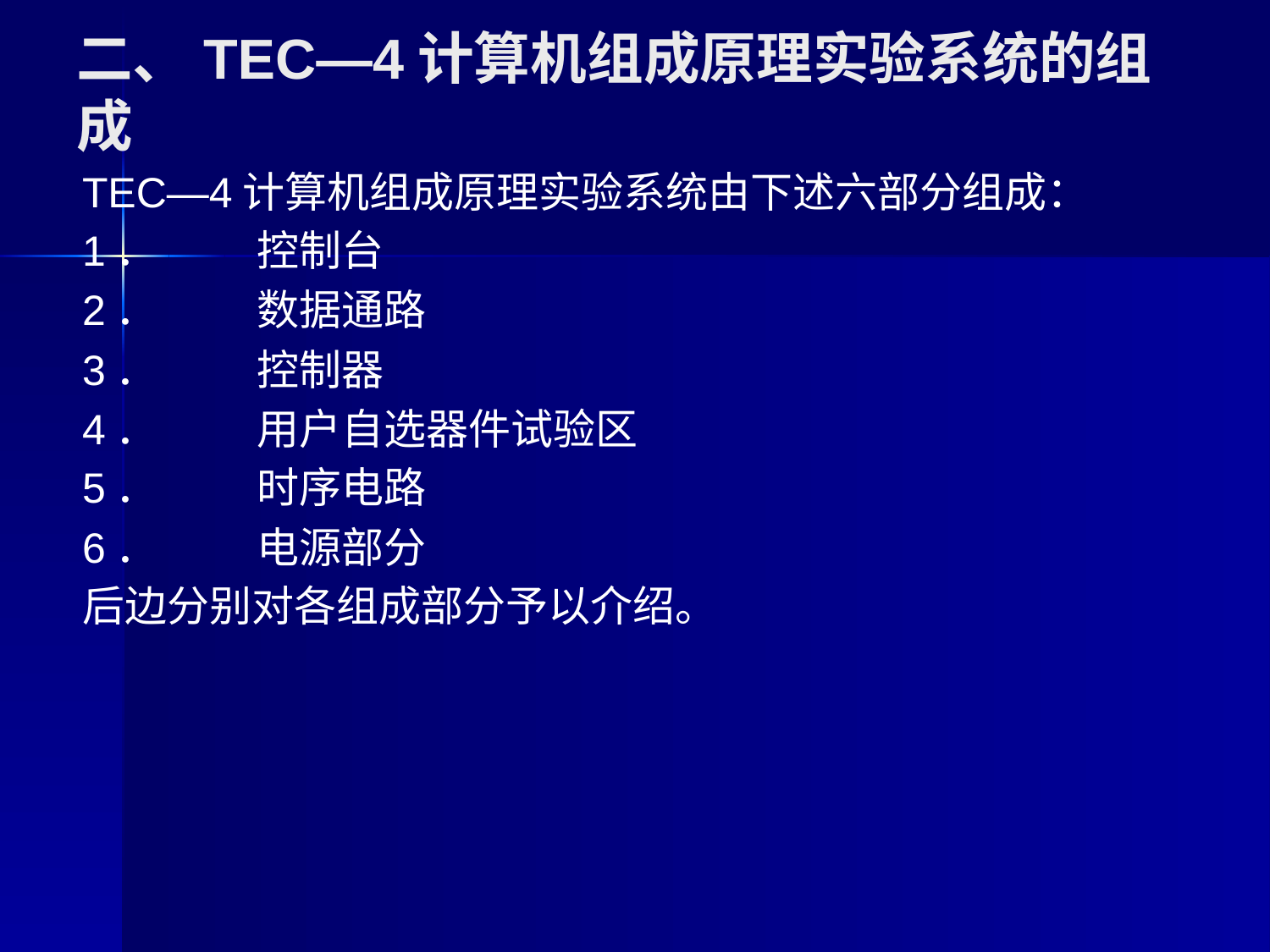

# 二、	TEC—4计算机组成原理实验系统的组成
TEC—4计算机组成原理实验系统由下述六部分组成：
1．	控制台
2．	数据通路
3．	控制器
4．	用户自选器件试验区
5．	时序电路
6．	电源部分
后边分别对各组成部分予以介绍。